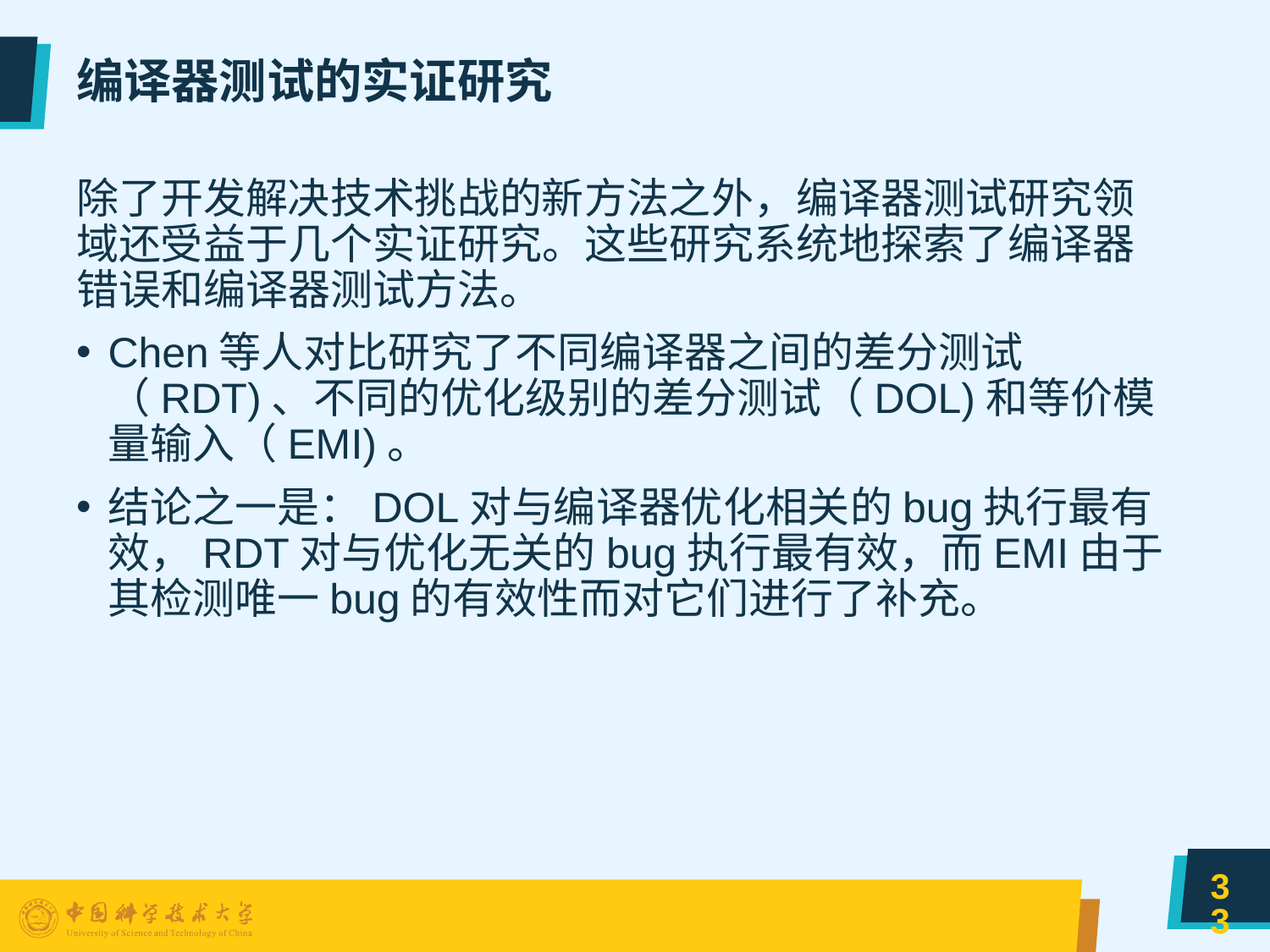

# 编译器测试的实证研究
除了开发解决技术挑战的新方法之外，编译器测试研究领域还受益于几个实证研究。这些研究系统地探索了编译器错误和编译器测试方法。
Chen等人对比研究了不同编译器之间的差分测试（RDT)、不同的优化级别的差分测试（DOL)和等价模量输入（EMI)。
结论之一是：DOL对与编译器优化相关的bug执行最有效，RDT对与优化无关的bug执行最有效，而EMI由于其检测唯一bug的有效性而对它们进行了补充。
33